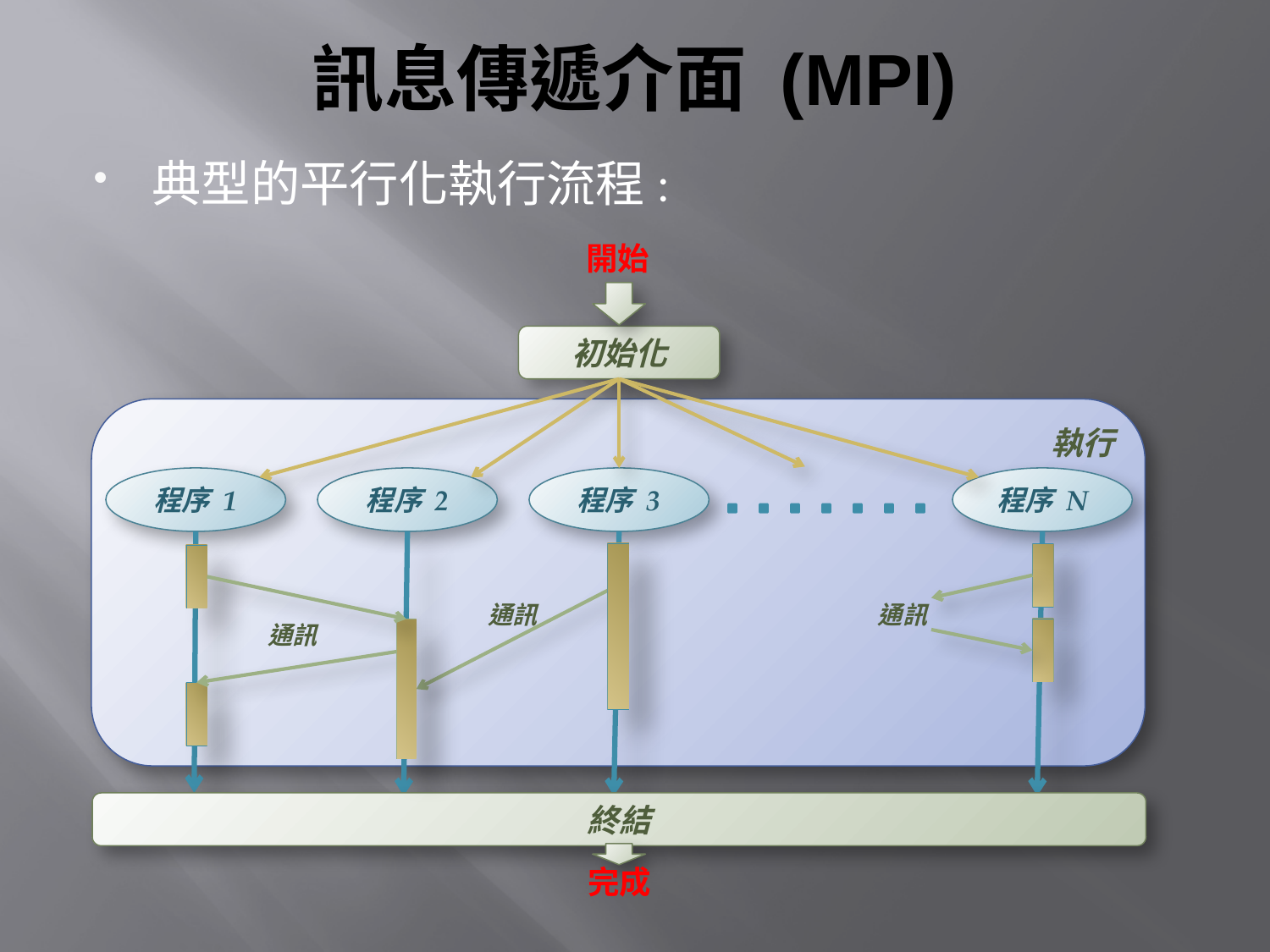

# 訊息傳遞介面 (MPI)
典型的平行化執行流程:
開始

初始化
執行
程序 1
程序 2
程序 3
程序 N
▪  ▪  ▪  ▪  ▪  ▪  ▪

通訊
通訊
通訊

終結

完成